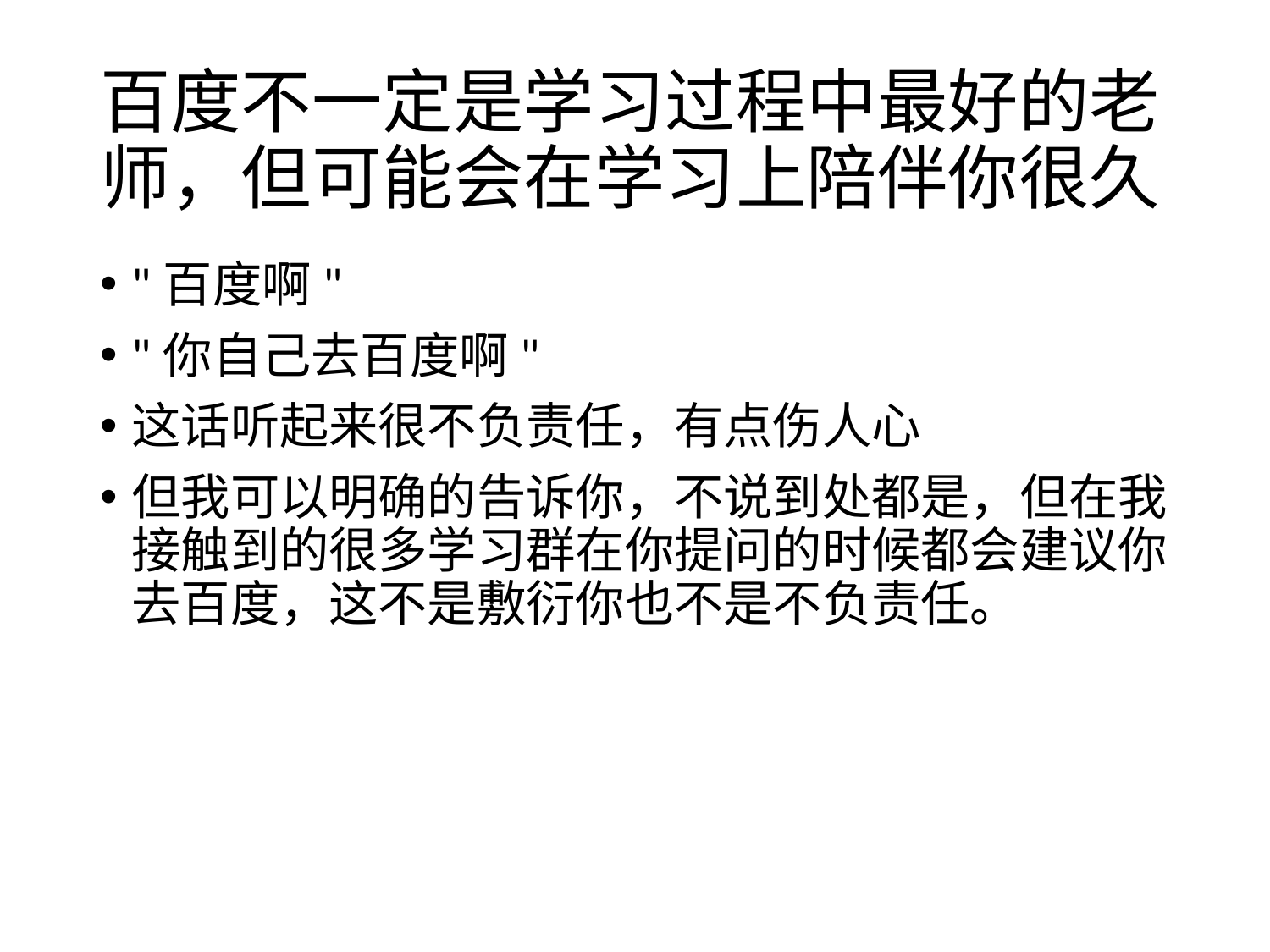

# 百度不一定是学习过程中最好的老师，但可能会在学习上陪伴你很久
"百度啊"
"你自己去百度啊"
这话听起来很不负责任，有点伤人心
但我可以明确的告诉你，不说到处都是，但在我接触到的很多学习群在你提问的时候都会建议你去百度，这不是敷衍你也不是不负责任。